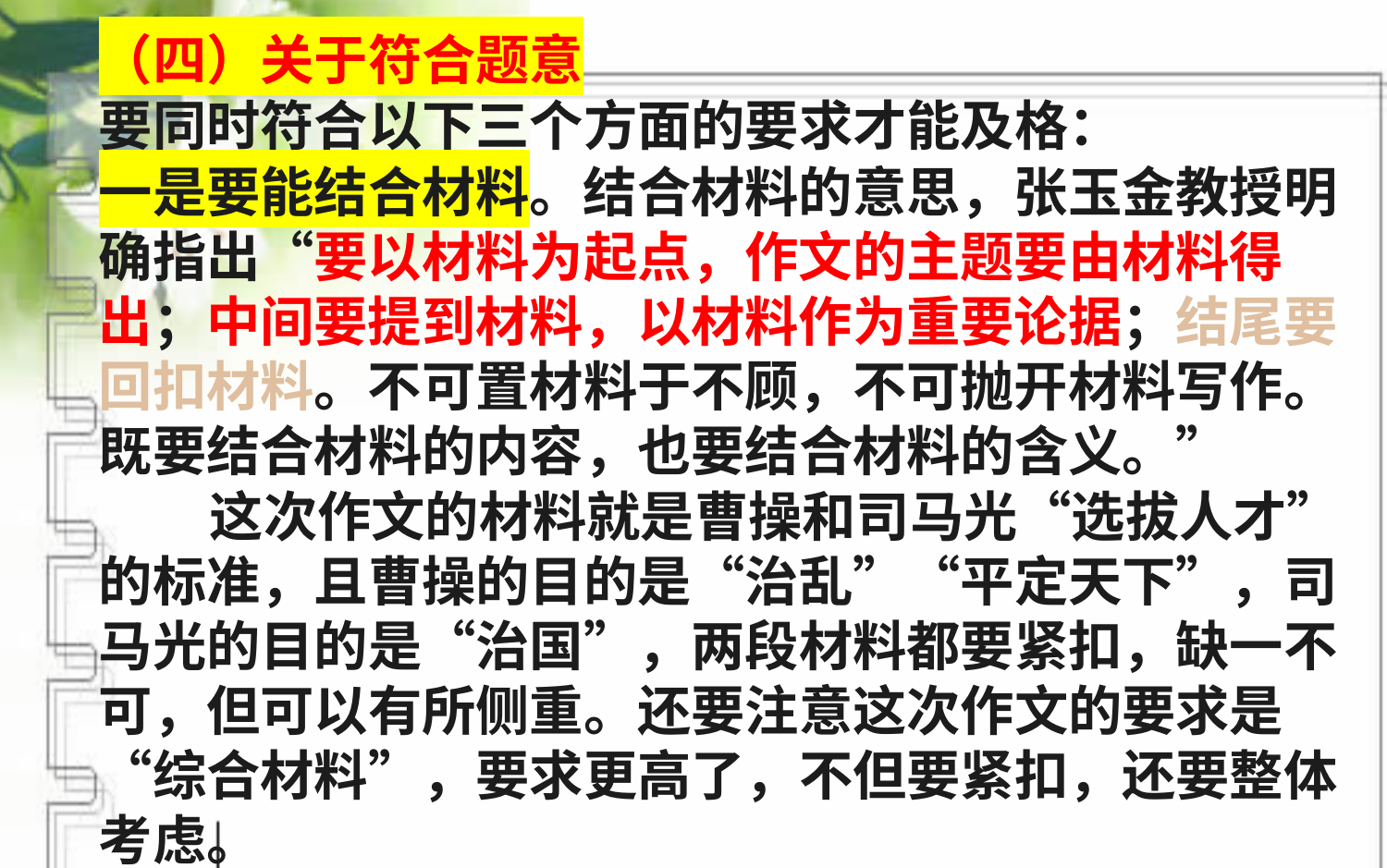

（四）关于符合题意
要同时符合以下三个方面的要求才能及格：
一是要能结合材料。结合材料的意思，张玉金教授明确指出“要以材料为起点，作文的主题要由材料得出；中间要提到材料，以材料作为重要论据；结尾要回扣材料。不可置材料于不顾，不可抛开材料写作。既要结合材料的内容，也要结合材料的含义。”
        这次作文的材料就是曹操和司马光“选拔人才”的标准，且曹操的目的是“治乱”“平定天下”，司马光的目的是“治国”，两段材料都要紧扣，缺一不可，但可以有所侧重。还要注意这次作文的要求是“综合材料”，要求更高了，不但要紧扣，还要整体考虑。